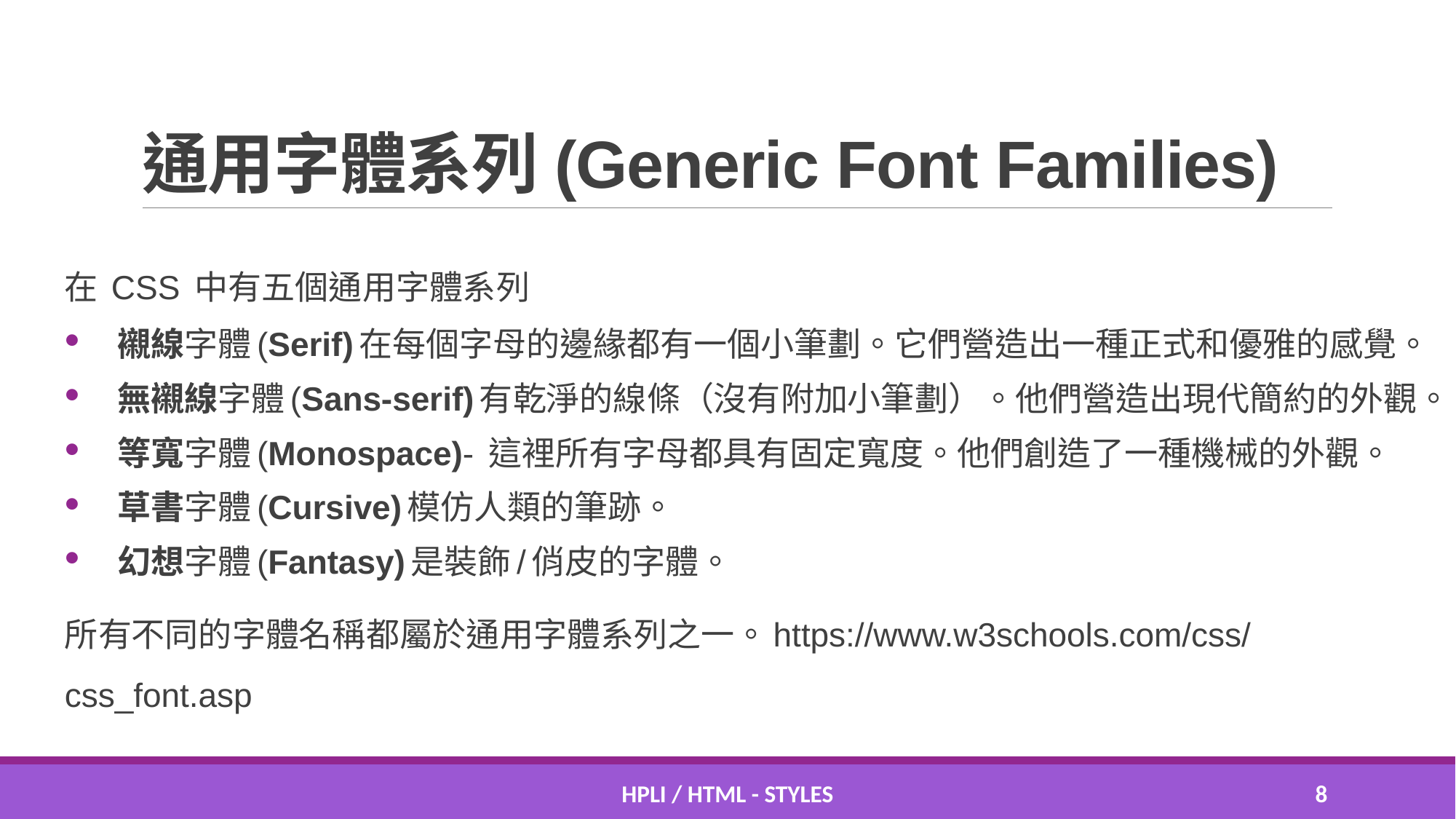

# 通用字體系列(Generic Font Families)
在 CSS 中有五個通用字體系列
襯線字體(Serif)在每個字母的邊緣都有一個小筆劃。它們營造出一種正式和優雅的感覺。
無襯線字體(Sans-serif)有乾淨的線條（沒有附加小筆劃）。他們營造出現代簡約的外觀。
等寬字體(Monospace)- 這裡所有字母都具有固定寬度。他們創造了一種機械的外觀。
草書字體(Cursive)模仿人類的筆跡。
幻想字體(Fantasy)是裝飾/俏皮的字體。
所有不同的字體名稱都屬於通用字體系列之一。https://www.w3schools.com/css/css_font.asp

HPLI / HTML - STYLES
8